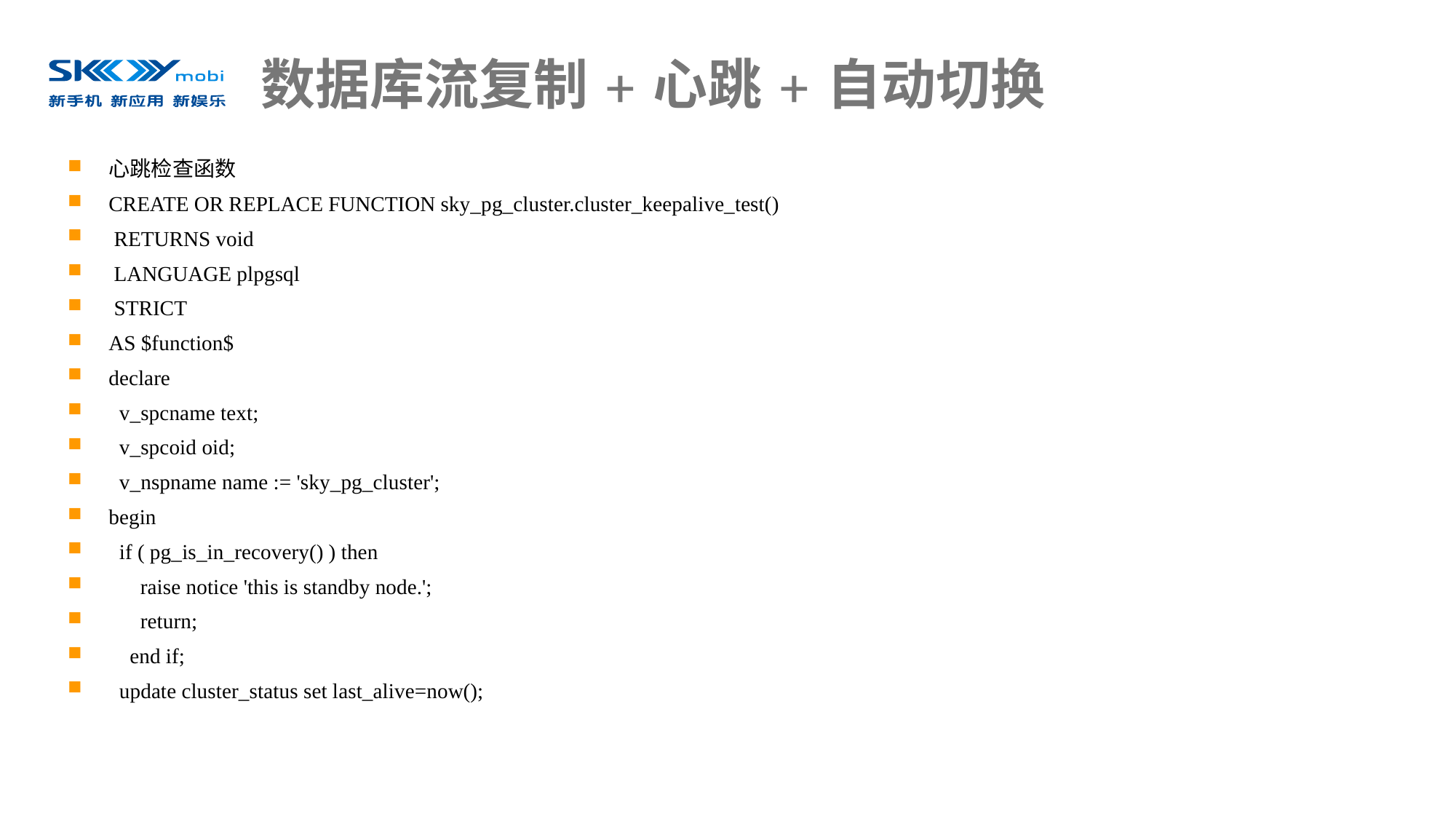

# 数据库流复制+心跳+自动切换
心跳检查函数
CREATE OR REPLACE FUNCTION sky_pg_cluster.cluster_keepalive_test()
 RETURNS void
 LANGUAGE plpgsql
 STRICT
AS $function$
declare
  v_spcname text;
  v_spcoid oid;
  v_nspname name := 'sky_pg_cluster';
begin
  if ( pg_is_in_recovery() ) then
      raise notice 'this is standby node.';
      return;
    end if;
  update cluster_status set last_alive=now();